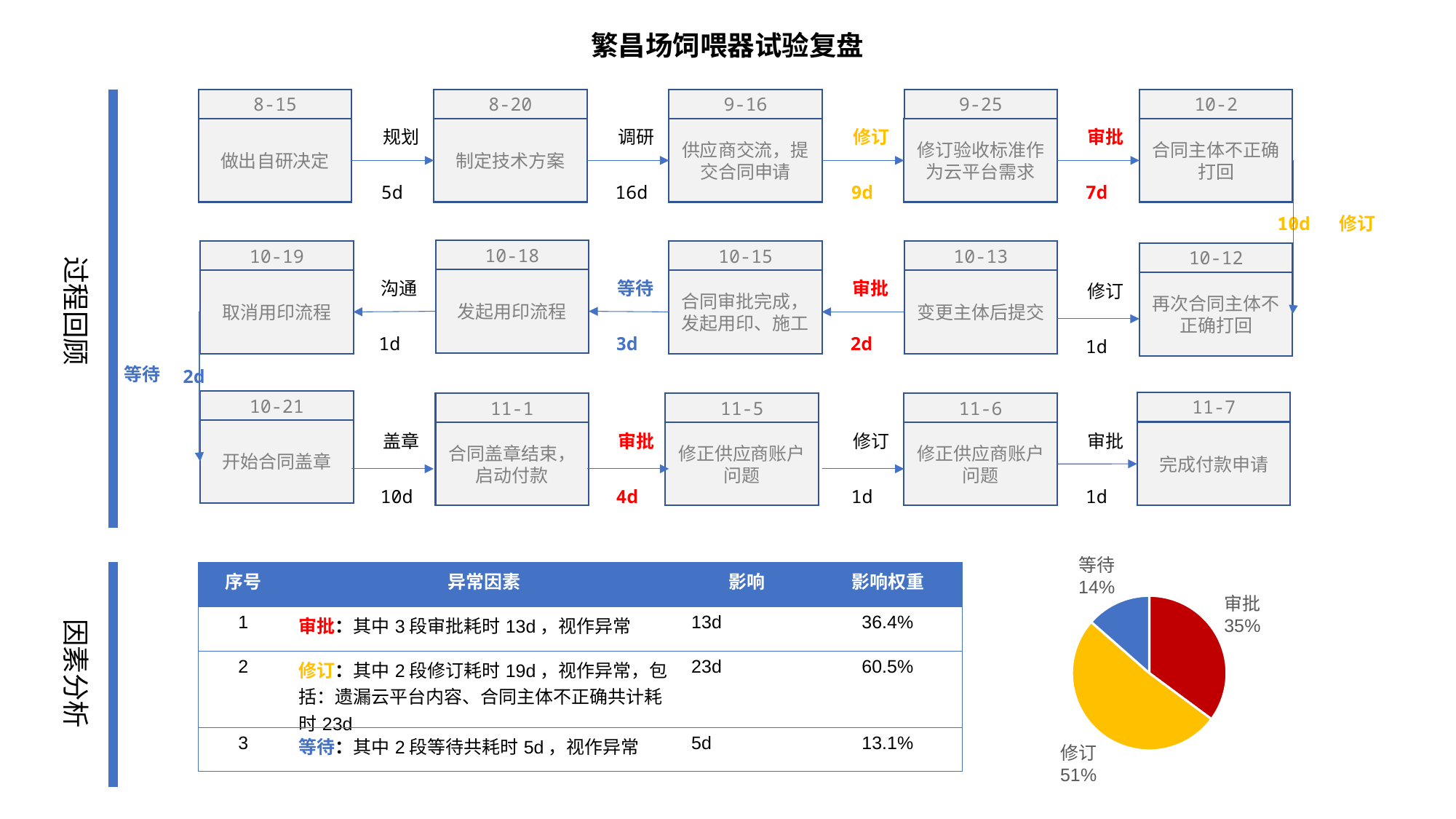

繁昌场饲喂器试验复盘
8-15
做出自研决定
8-20
制定技术方案
9-16
供应商交流，提交合同申请
9-25
修订验收标准作为云平台需求
10-2
合同主体不正确打回
规划
调研
修订
审批
5d
16d
9d
7d
10d
修订
10-18
发起用印流程
10-19
取消用印流程
10-15
合同审批完成，发起用印、施工
10-13
变更主体后提交
10-12
再次合同主体不正确打回
过程回顾
沟通
等待
审批
修订
1d
3d
2d
1d
等待
2d
10-21
开始合同盖章
11-7
完成付款申请
11-1
合同盖章结束，启动付款
11-5
修正供应商账户问题
11-6
修正供应商账户问题
盖章
审批
修订
审批
10d
4d
1d
1d

### Chart

| Category | 销售额 |
|---|---|
| 审批 | 13.0 |
| 修订 | 19.0 |
| 等待 | 5.0 |
| 序号 | 异常因素 | 影响 | 影响权重 |
| --- | --- | --- | --- |
| 1 | 审批：其中3段审批耗时13d，视作异常 | 13d | 36.4% |
| 2 | 修订：其中2段修订耗时19d，视作异常，包括：遗漏云平台内容、合同主体不正确共计耗时23d | 23d | 60.5% |
| 3 | 等待：其中2段等待共耗时5d，视作异常 | 5d | 13.1% |
因素分析